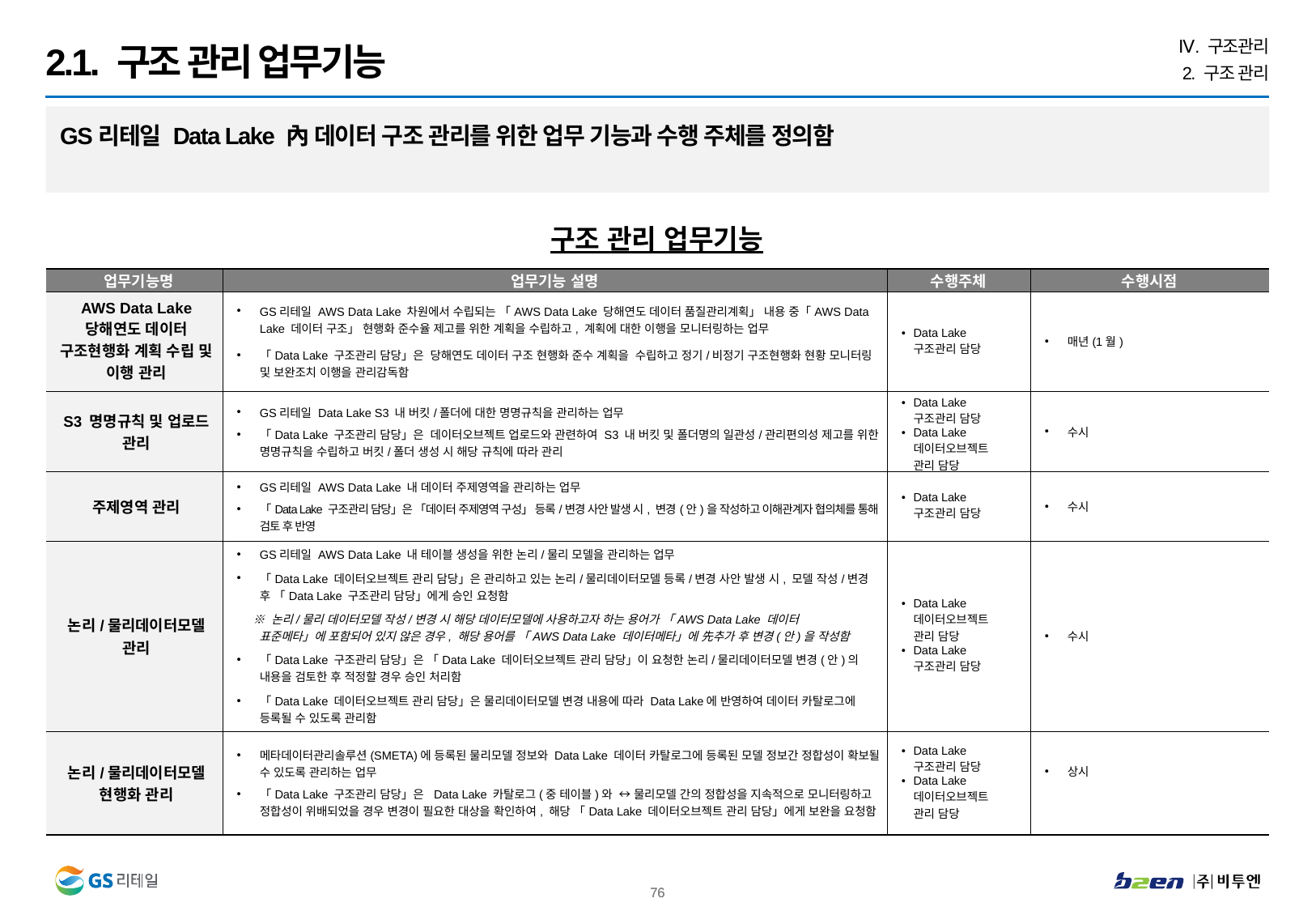

Ⅳ. 구조관리
2. 구조 관리
2.1. 구조 관리 업무기능
GS리테일 Data Lake 內 데이터 구조 관리를 위한 업무 기능과 수행 주체를 정의함
구조 관리 업무기능
| 업무기능명 | 업무기능 설명 | 수행주체 | 수행시점 |
| --- | --- | --- | --- |
| AWS Data Lake 당해연도 데이터 구조현행화 계획 수립 및 이행 관리 | GS리테일 AWS Data Lake 차원에서 수립되는 「AWS Data Lake 당해연도 데이터 품질관리계획」 내용 중「AWS Data Lake 데이터 구조」 현행화 준수율 제고를 위한 계획을 수립하고, 계획에 대한 이행을 모니터링하는 업무 「Data Lake 구조관리 담당」은 당해연도 데이터 구조 현행화 준수 계획을 수립하고 정기/비정기 구조현행화 현황 모니터링 및 보완조치 이행을 관리감독함 | Data Lake 구조관리 담당 | 매년(1월) |
| S3 명명규칙 및 업로드 관리 | GS리테일 Data Lake S3 내 버킷/폴더에 대한 명명규칙을 관리하는 업무 「Data Lake 구조관리 담당」은 데이터오브젝트 업로드와 관련하여 S3 내 버킷 및 폴더명의 일관성/관리편의성 제고를 위한 명명규칙을 수립하고 버킷/폴더 생성 시 해당 규칙에 따라 관리 | Data Lake 구조관리 담당 Data Lake 데이터오브젝트 관리 담당 | 수시 |
| 주제영역 관리 | GS리테일 AWS Data Lake 내 데이터 주제영역을 관리하는 업무 「Data Lake 구조관리 담당」은 「데이터 주제영역 구성」 등록/변경 사안 발생 시, 변경(안)을 작성하고 이해관계자 협의체를 통해 검토 후 반영 | Data Lake 구조관리 담당 | 수시 |
| 논리/물리데이터모델 관리 | GS리테일 AWS Data Lake 내 테이블 생성을 위한 논리/물리 모델을 관리하는 업무 「Data Lake 데이터오브젝트 관리 담당」은 관리하고 있는 논리/물리데이터모델 등록/변경 사안 발생 시, 모델 작성/변경 후 「Data Lake 구조관리 담당」에게 승인 요청함 ※ 논리/물리 데이터모델 작성/변경 시 해당 데이터모델에 사용하고자 하는 용어가 「AWS Data Lake 데이터 표준메타」에 포함되어 있지 않은 경우, 해당 용어를 「AWS Data Lake 데이터메타」에 先추가 후 변경(안)을 작성함 「Data Lake 구조관리 담당」은 「Data Lake 데이터오브젝트 관리 담당」이 요청한 논리/물리데이터모델 변경(안)의 내용을 검토한 후 적정할 경우 승인 처리함 「Data Lake 데이터오브젝트 관리 담당」은 물리데이터모델 변경 내용에 따라 Data Lake에 반영하여 데이터 카탈로그에 등록될 수 있도록 관리함 | Data Lake 데이터오브젝트 관리 담당 Data Lake 구조관리 담당 | 수시 |
| 논리/물리데이터모델 현행화 관리 | 메타데이터관리솔루션(SMETA)에 등록된 물리모델 정보와 Data Lake 데이터 카탈로그에 등록된 모델 정보간 정합성이 확보될 수 있도록 관리하는 업무 「Data Lake 구조관리 담당」은 Data Lake 카탈로그(중 테이블)와 ↔ 물리모델 간의 정합성을 지속적으로 모니터링하고 정합성이 위배되었을 경우 변경이 필요한 대상을 확인하여, 해당 「Data Lake 데이터오브젝트 관리 담당」에게 보완을 요청함 | Data Lake 구조관리 담당 Data Lake 데이터오브젝트 관리 담당 | 상시 |
76
76